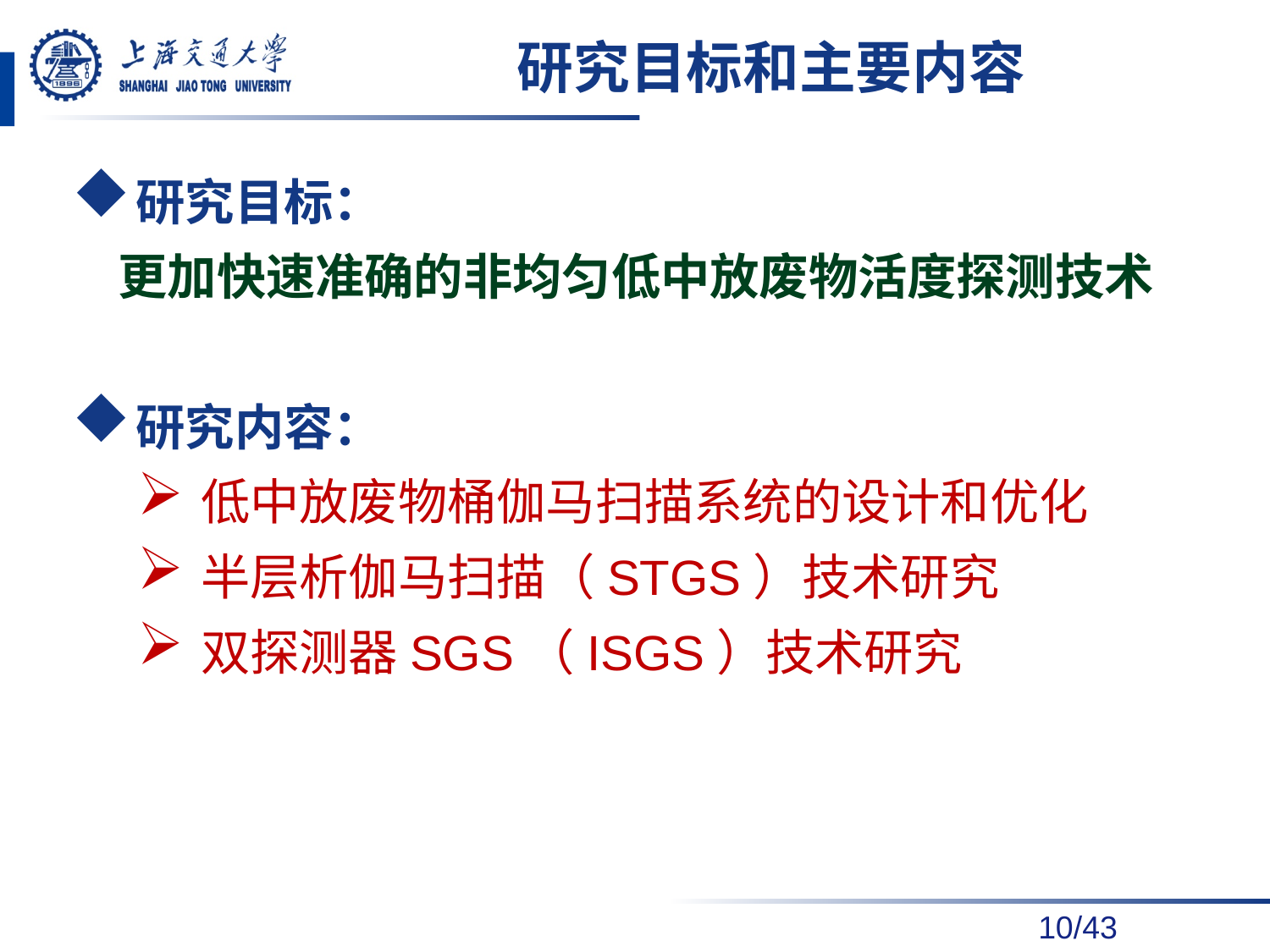

# 研究目标和主要内容
研究目标：
   更加快速准确的非均匀低中放废物活度探测技术

研究内容：
低中放废物桶伽马扫描系统的设计和优化
半层析伽马扫描（STGS）技术研究
双探测器SGS（ISGS）技术研究